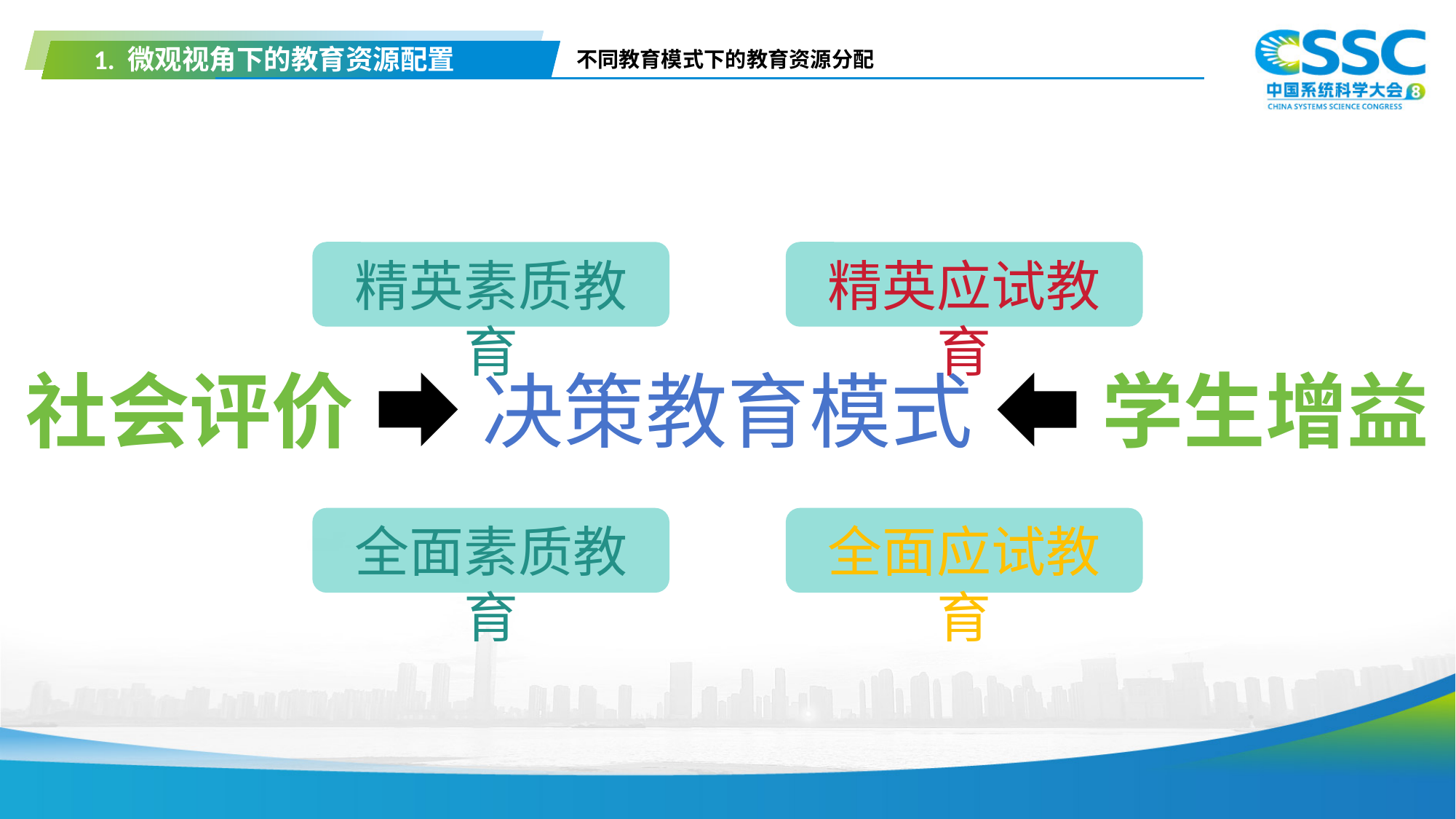

1. 微观视角下的教育资源配置

不同教育模式下的教育资源分配
精英素质教育
精英应试教育
社会评价
决策教育模式
学生增益

全面应试教育
全面素质教育